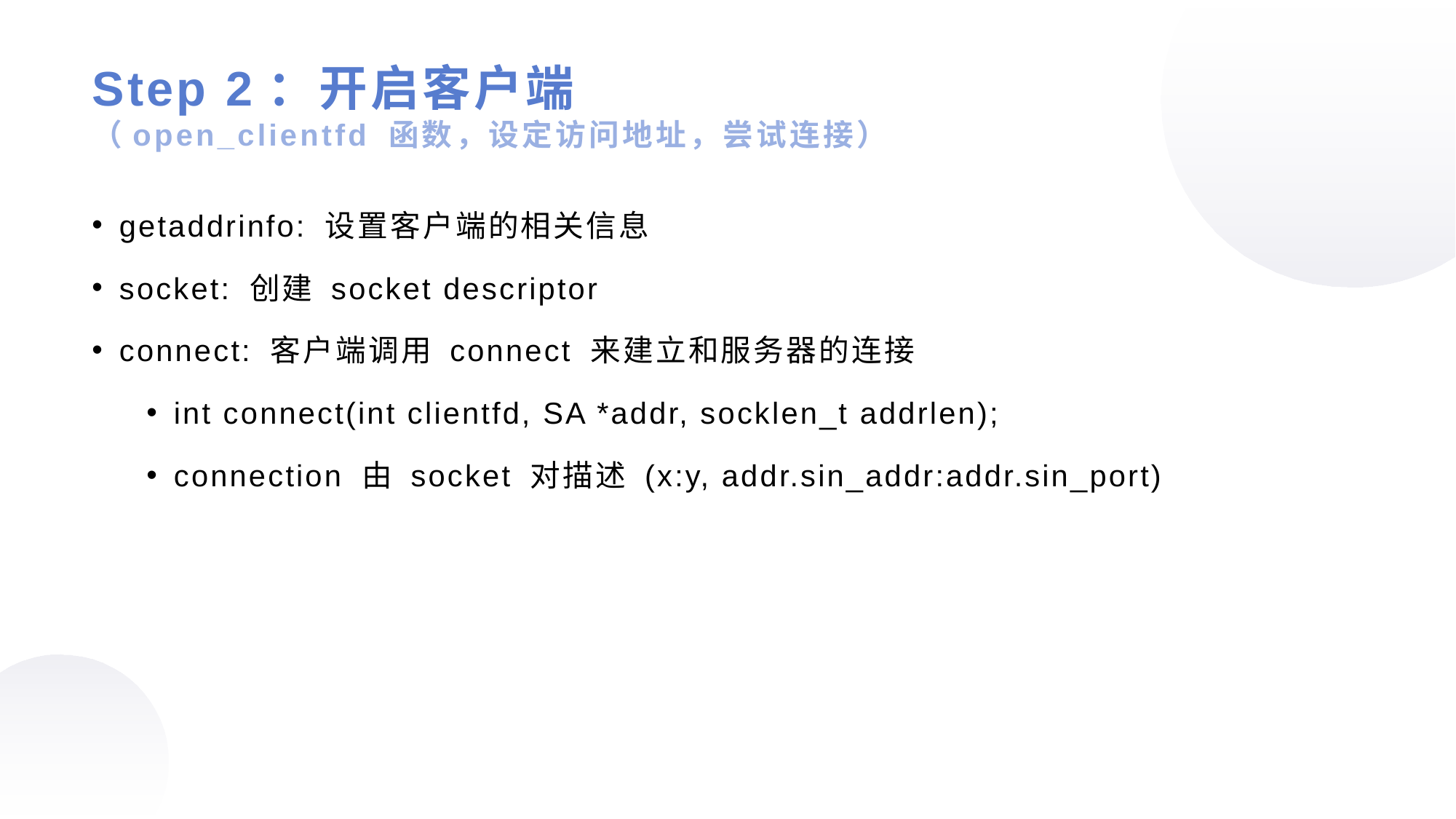

Step 2：开启客户端
（open_clientfd 函数，设定访问地址，尝试连接）
getaddrinfo: 设置客户端的相关信息
socket: 创建 socket descriptor
connect: 客户端调用 connect 来建立和服务器的连接
int connect(int clientfd, SA *addr, socklen_t addrlen);
connection 由 socket 对描述 (x:y, addr.sin_addr:addr.sin_port)